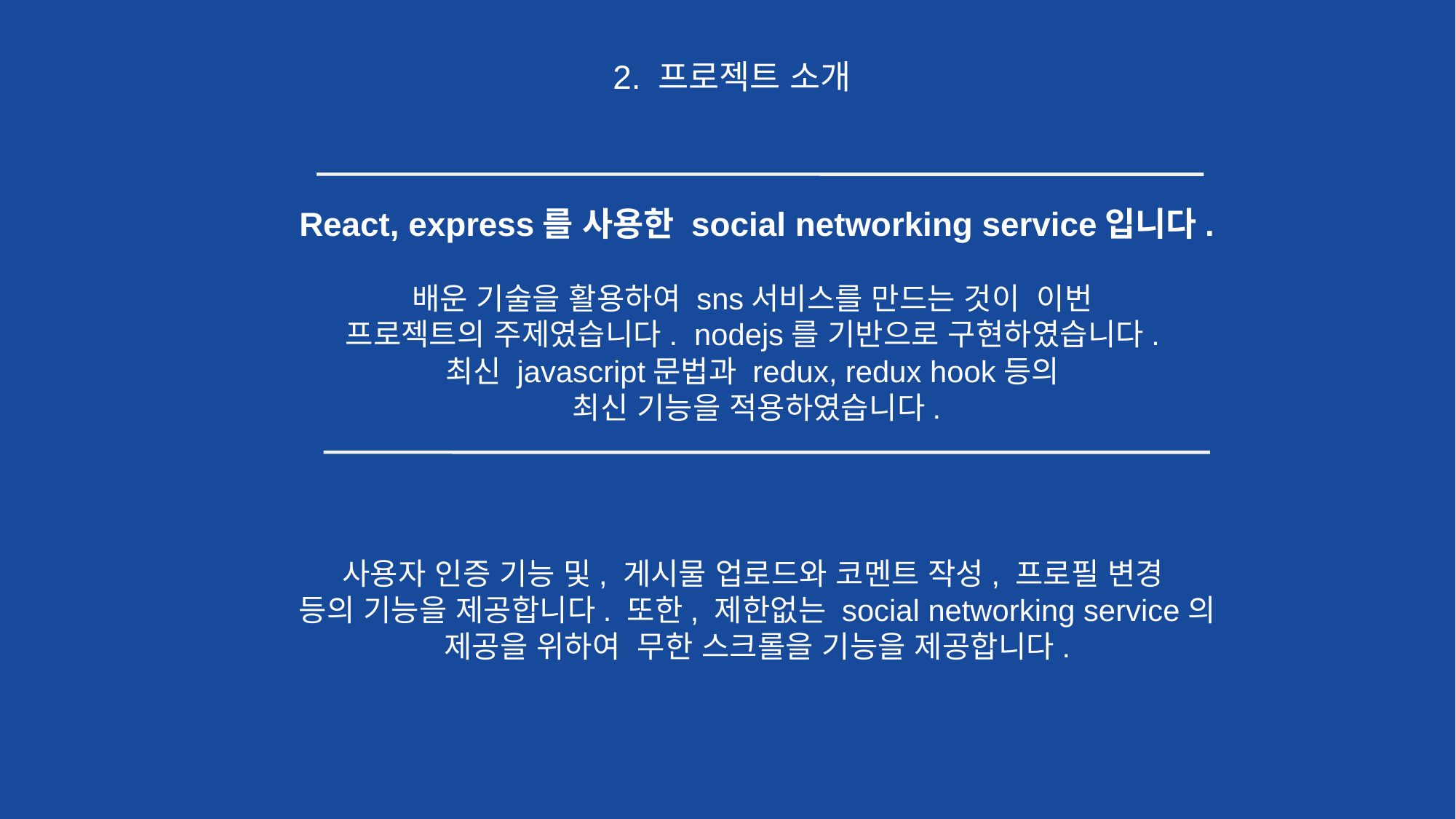

2. 프로젝트 소개
React, express를 사용한 social networking service입니다.

배운 기술을 활용하여 sns서비스를 만드는 것이  이번
프로젝트의 주제였습니다.  nodejs를 기반으로 구현하였습니다.
최신 javascript문법과 redux, redux hook등의
최신 기능을 적용하였습니다.
사용자 인증 기능 및, 게시물 업로드와 코멘트 작성, 프로필 변경
등의 기능을 제공합니다. 또한, 제한없는 social networking service의 제공을 위하여  무한 스크롤을 기능을 제공합니다.
Using these templates in competition is prohibited by the original author